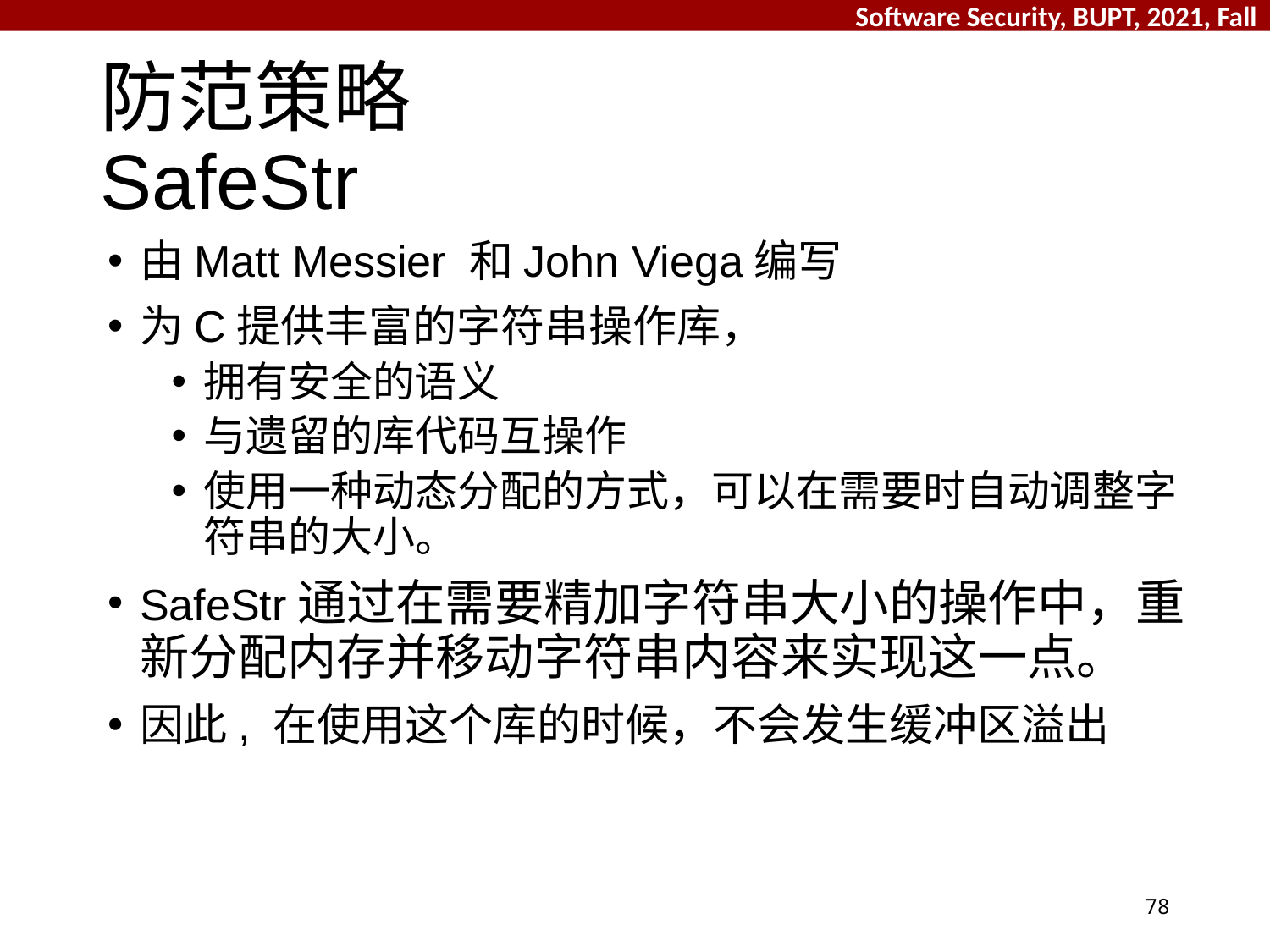

# 防范策略 SafeStr
由Matt Messier 和John Viega编写
为C提供丰富的字符串操作库，
拥有安全的语义
与遗留的库代码互操作
使用一种动态分配的方式，可以在需要时自动调整字符串的大小。
SafeStr通过在需要精加字符串大小的操作中，重新分配内存并移动字符串内容来实现这一点。
因此, 在使用这个库的时候，不会发生缓冲区溢出
78